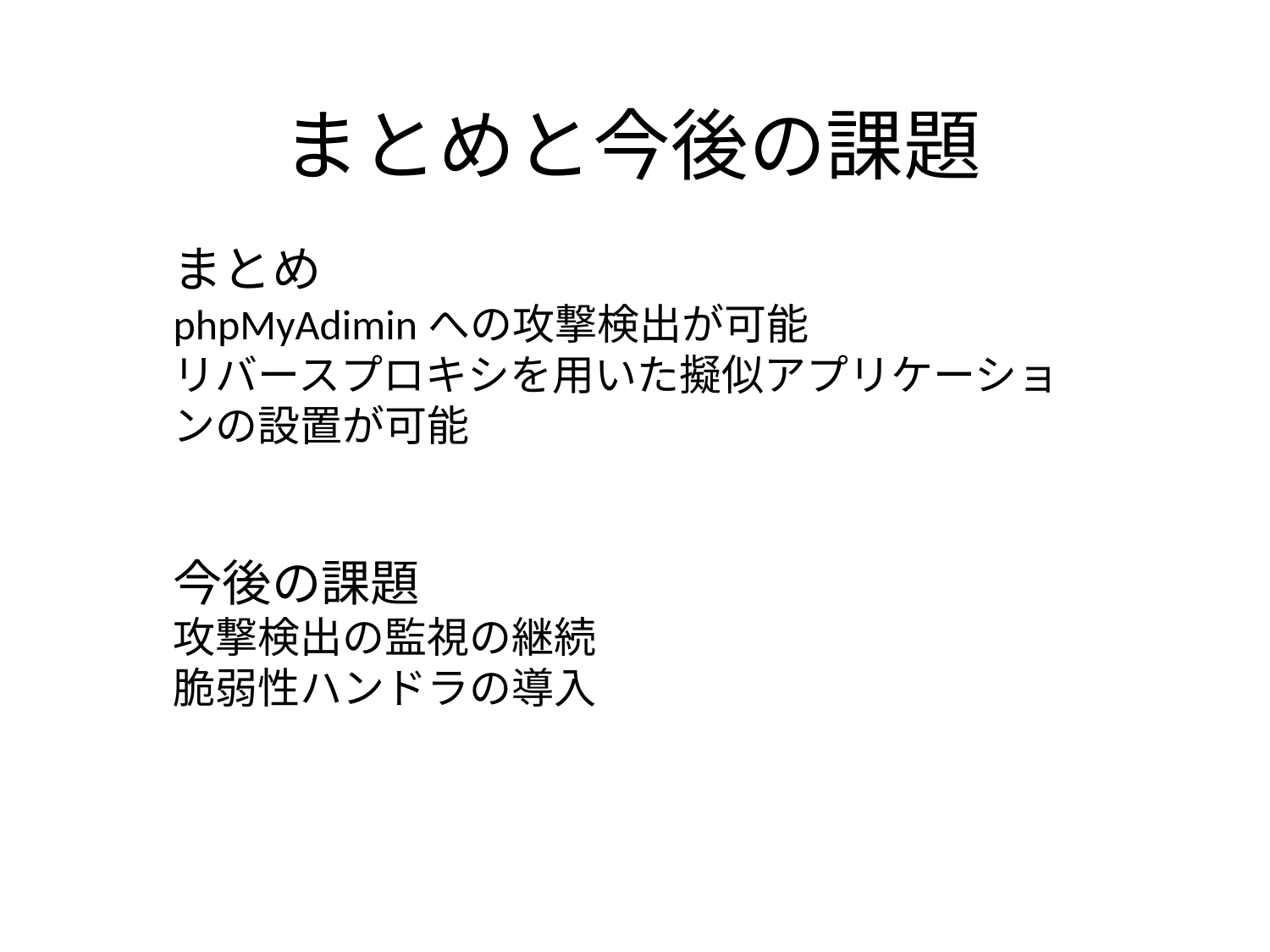

まとめと今後の課題
まとめ
phpMyAdiminへの攻撃検出が可能
リバースプロキシを用いた擬似アプリケーションの設置が可能

今後の課題
攻撃検出の監視の継続
脆弱性ハンドラの導入